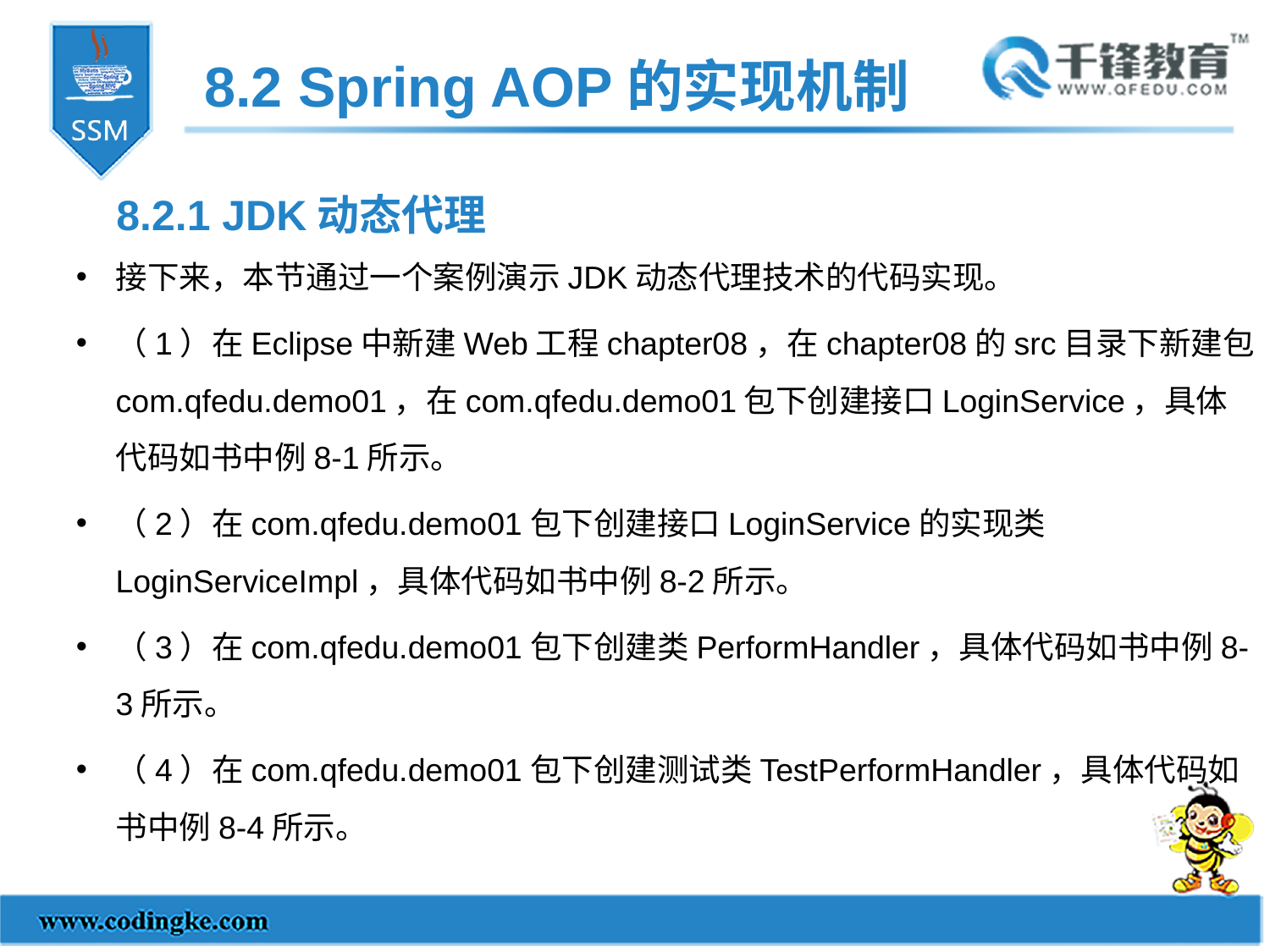

8.2 Spring AOP的实现机制
8.2.1 JDK动态代理
接下来，本节通过一个案例演示JDK动态代理技术的代码实现。
（1）在Eclipse中新建Web工程chapter08，在chapter08的src目录下新建包com.qfedu.demo01，在com.qfedu.demo01包下创建接口LoginService，具体代码如书中例8-1所示。
（2）在com.qfedu.demo01包下创建接口LoginService的实现类LoginServiceImpl，具体代码如书中例8-2所示。
（3）在com.qfedu.demo01包下创建类PerformHandler，具体代码如书中例8-3所示。
（4）在com.qfedu.demo01包下创建测试类TestPerformHandler，具体代码如书中例8-4所示。